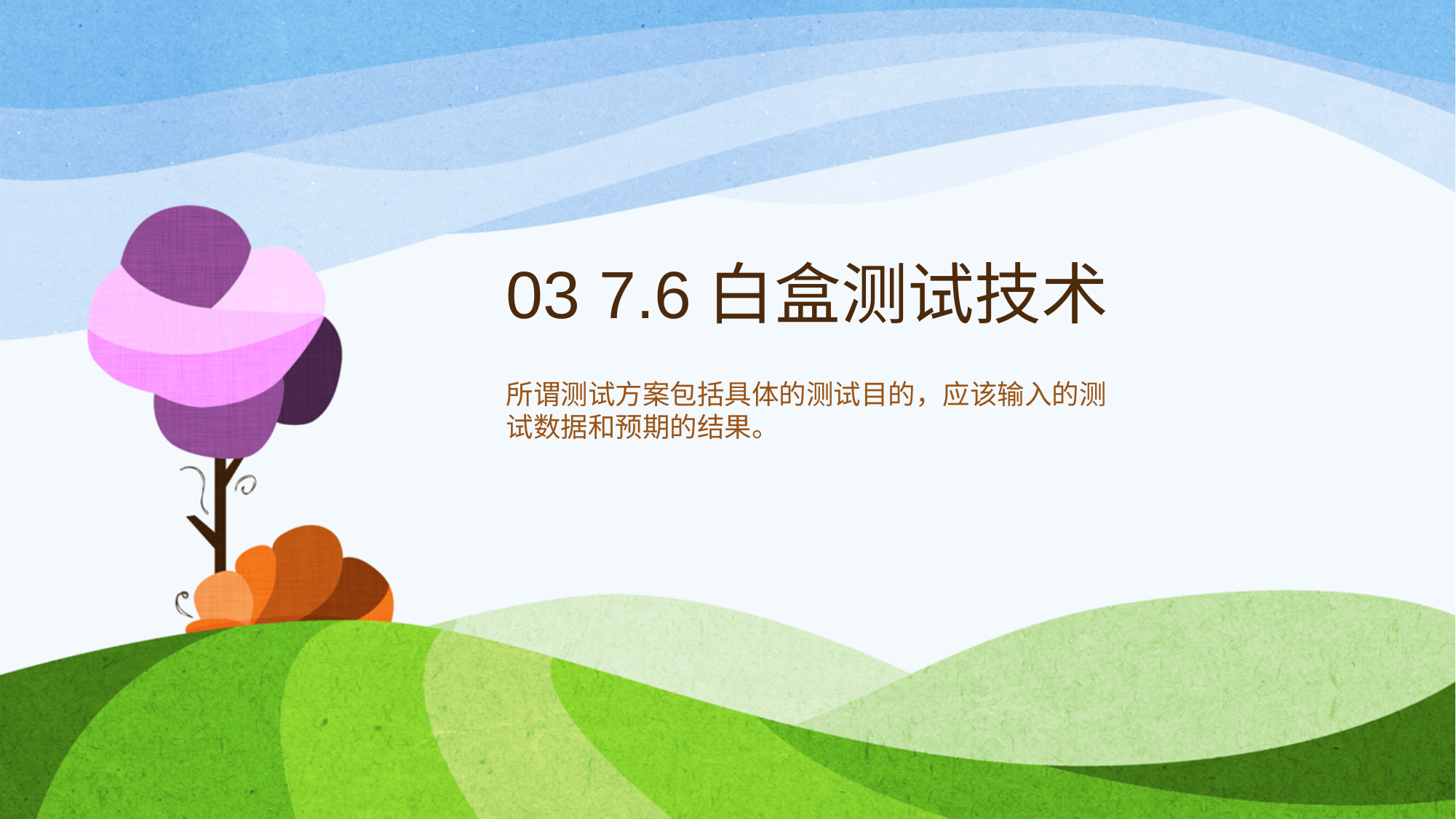

# 03 7.6白盒测试技术
所谓测试方案包括具体的测试目的，应该输入的测试数据和预期的结果。